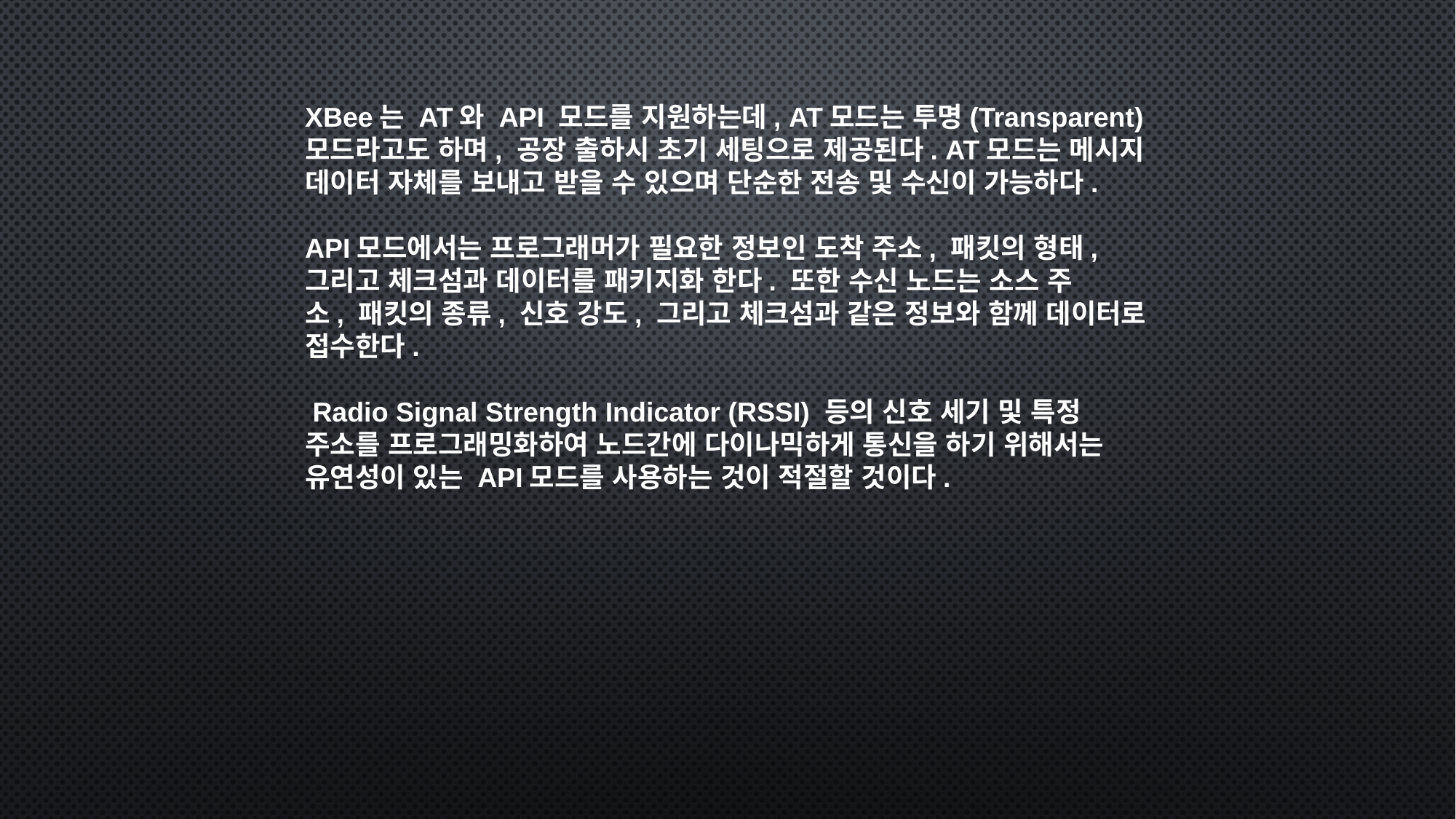

XBee는 AT와 API 모드를 지원하는데, AT모드는 투명(Transparent)모드라고도 하며, 공장 출하시 초기 세팅으로 제공된다. AT모드는 메시지 데이터 자체를 보내고 받을 수 있으며 단순한 전송 및 수신이 가능하다.

API모드에서는 프로그래머가 필요한 정보인 도착 주소, 패킷의 형태, 그리고 체크섬과 데이터를 패키지화 한다. 또한 수신 노드는 소스 주소, 패킷의 종류, 신호 강도, 그리고 체크섬과 같은 정보와 함께 데이터로 접수한다.

 Radio Signal Strength Indicator (RSSI) 등의 신호 세기 및 특정 주소를 프로그래밍화하여 노드간에 다이나믹하게 통신을 하기 위해서는 유연성이 있는 API모드를 사용하는 것이 적절할 것이다.